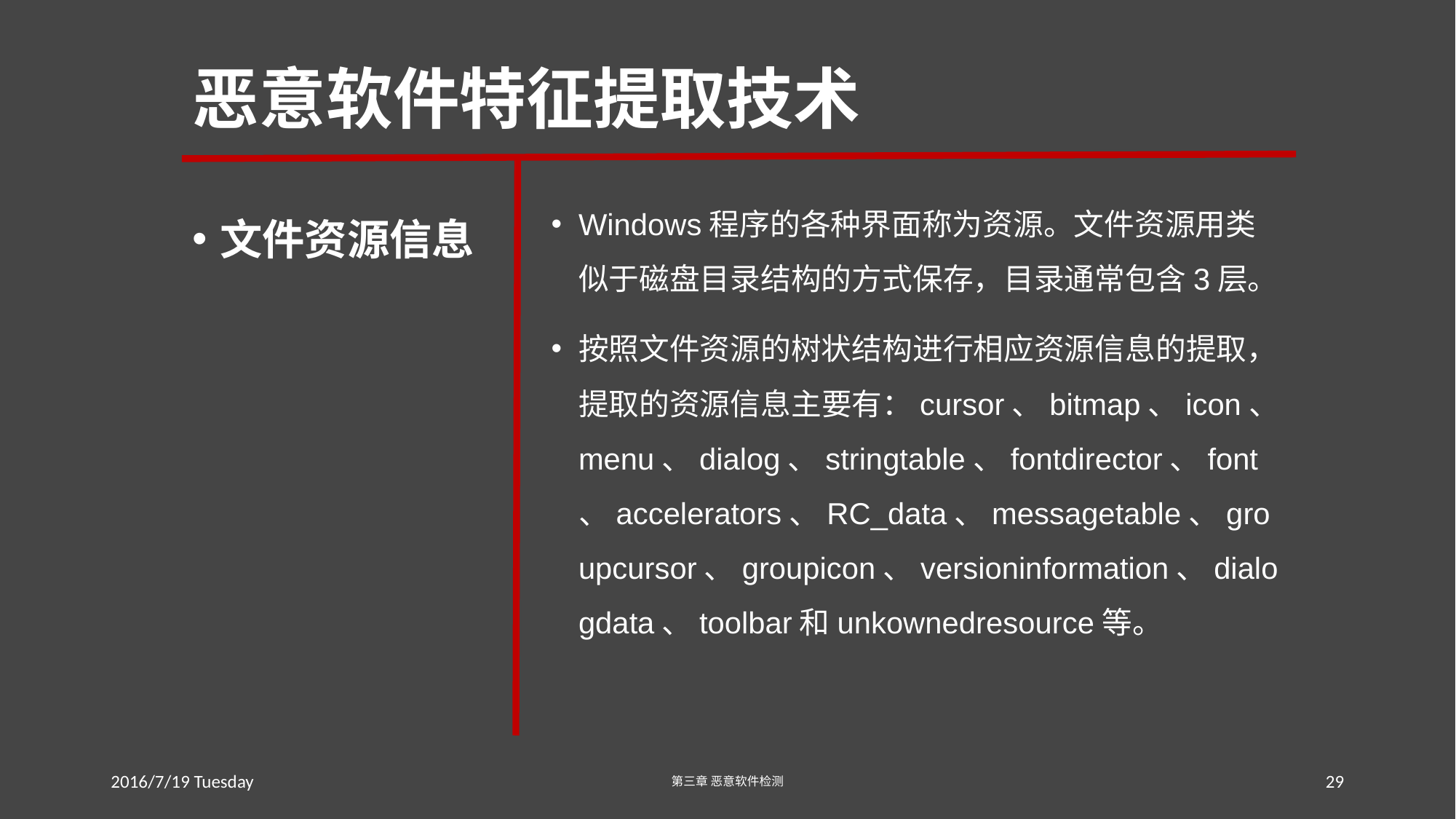

# 恶意软件特征提取技术
文件资源信息
Windows程序的各种界面称为资源。文件资源用类似于磁盘目录结构的方式保存，目录通常包含3层。
按照文件资源的树状结构进行相应资源信息的提取，提取的资源信息主要有：cursor、bitmap、icon、menu、dialog、stringtable、fontdirector、font、accelerators、RC_data、messagetable、groupcursor、groupicon、versioninformation、dialogdata、toolbar和unkownedresource等。

2016/7/19 Tuesday
第三章 恶意软件检测
29